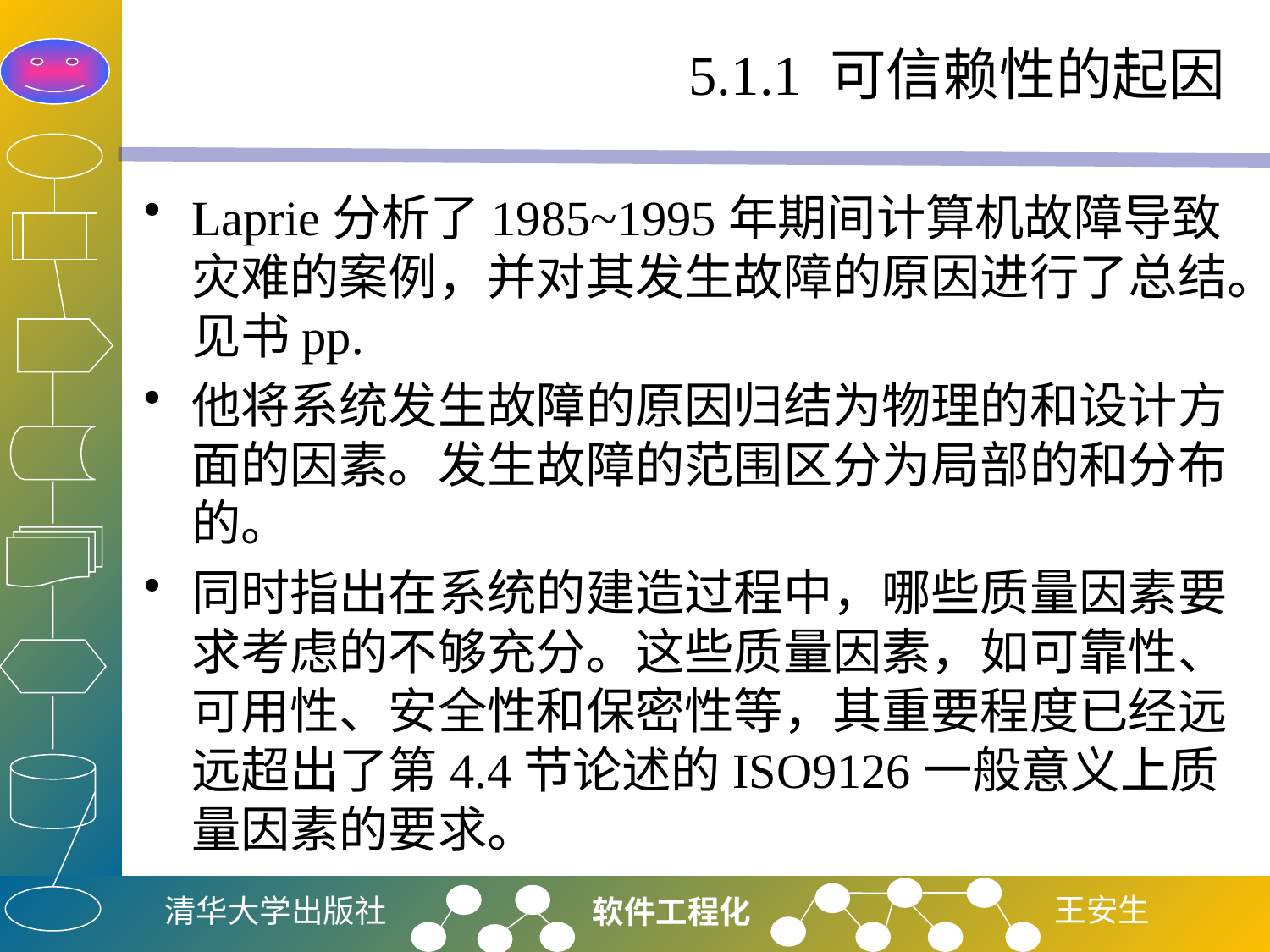

# 5.1.1 可信赖性的起因
Laprie分析了1985~1995年期间计算机故障导致灾难的案例，并对其发生故障的原因进行了总结。见书pp.
他将系统发生故障的原因归结为物理的和设计方面的因素。发生故障的范围区分为局部的和分布的。
同时指出在系统的建造过程中，哪些质量因素要求考虑的不够充分。这些质量因素，如可靠性、可用性、安全性和保密性等，其重要程度已经远远超出了第4.4节论述的ISO9126一般意义上质量因素的要求。